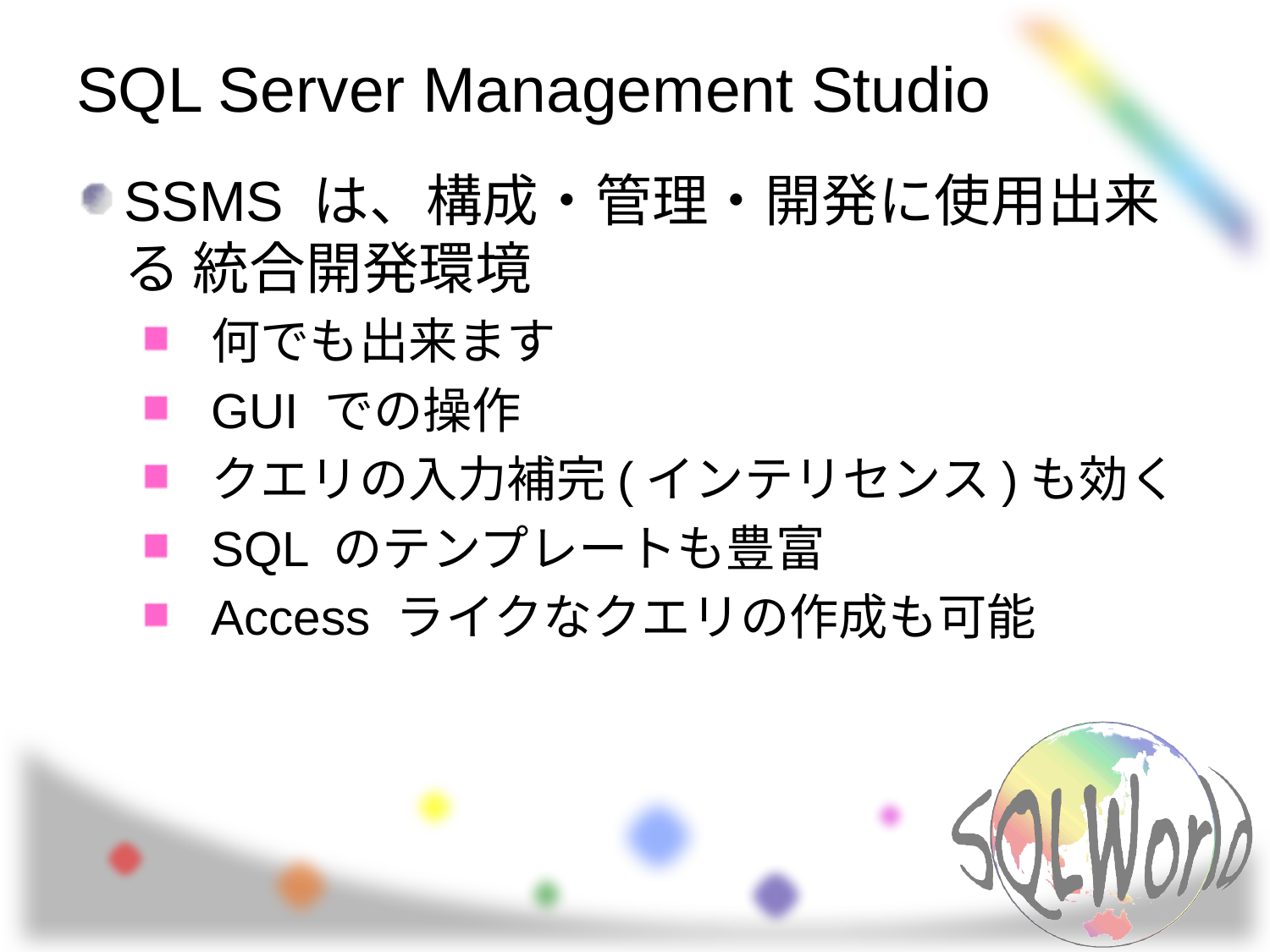

# SQL Server Management Studio
SSMS は、構成・管理・開発に使用出来る 統合開発環境
何でも出来ます
GUI での操作
クエリの入力補完(インテリセンス)も効く
SQL のテンプレートも豊富
Access ライクなクエリの作成も可能